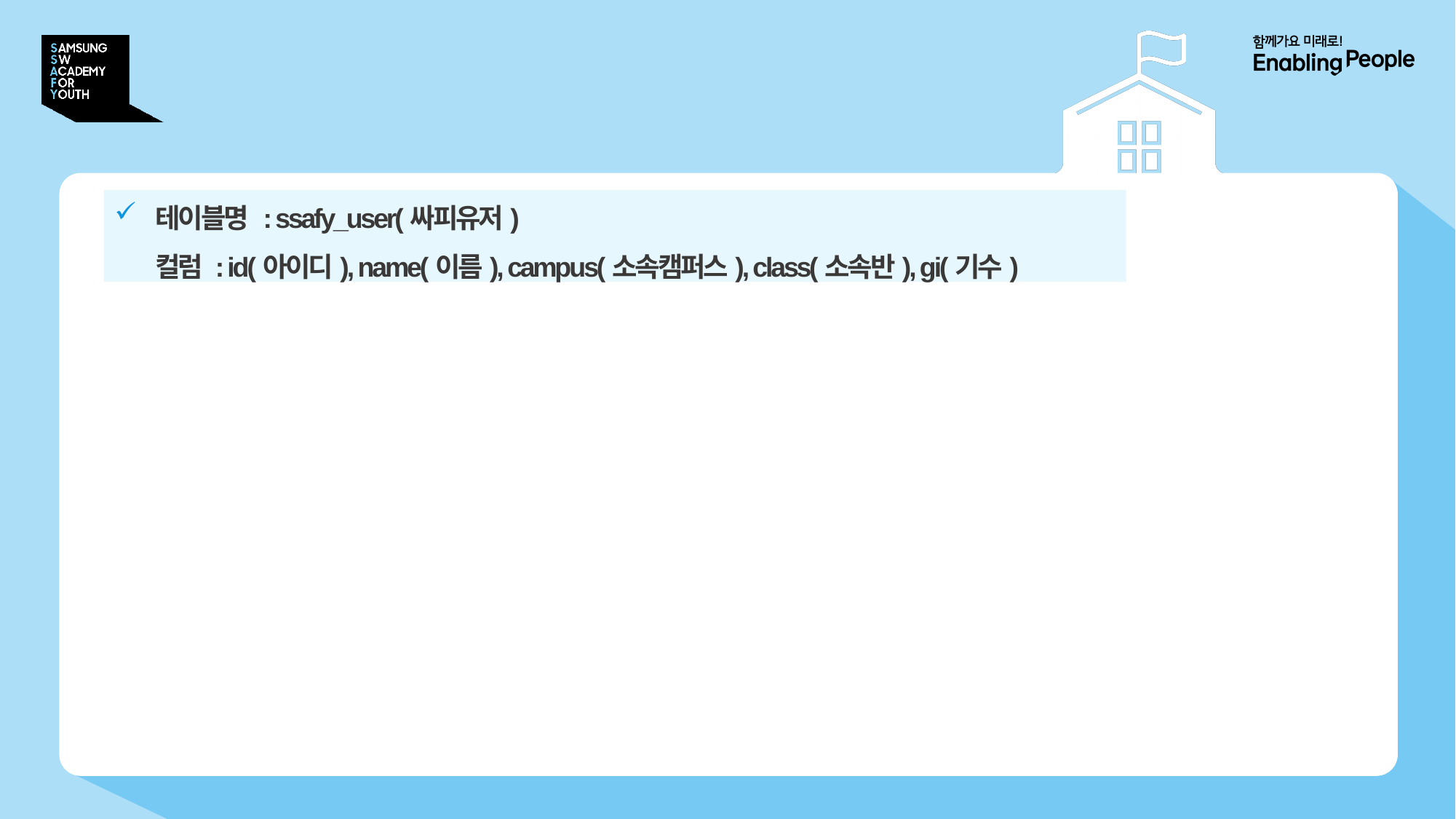

# 4. 실습용 테이블 신규 생성
테이블명 : ssafy_user(싸피유저)
컬럼 : id(아이디), name(이름), campus(소속캠퍼스), class(소속반), gi(기수)